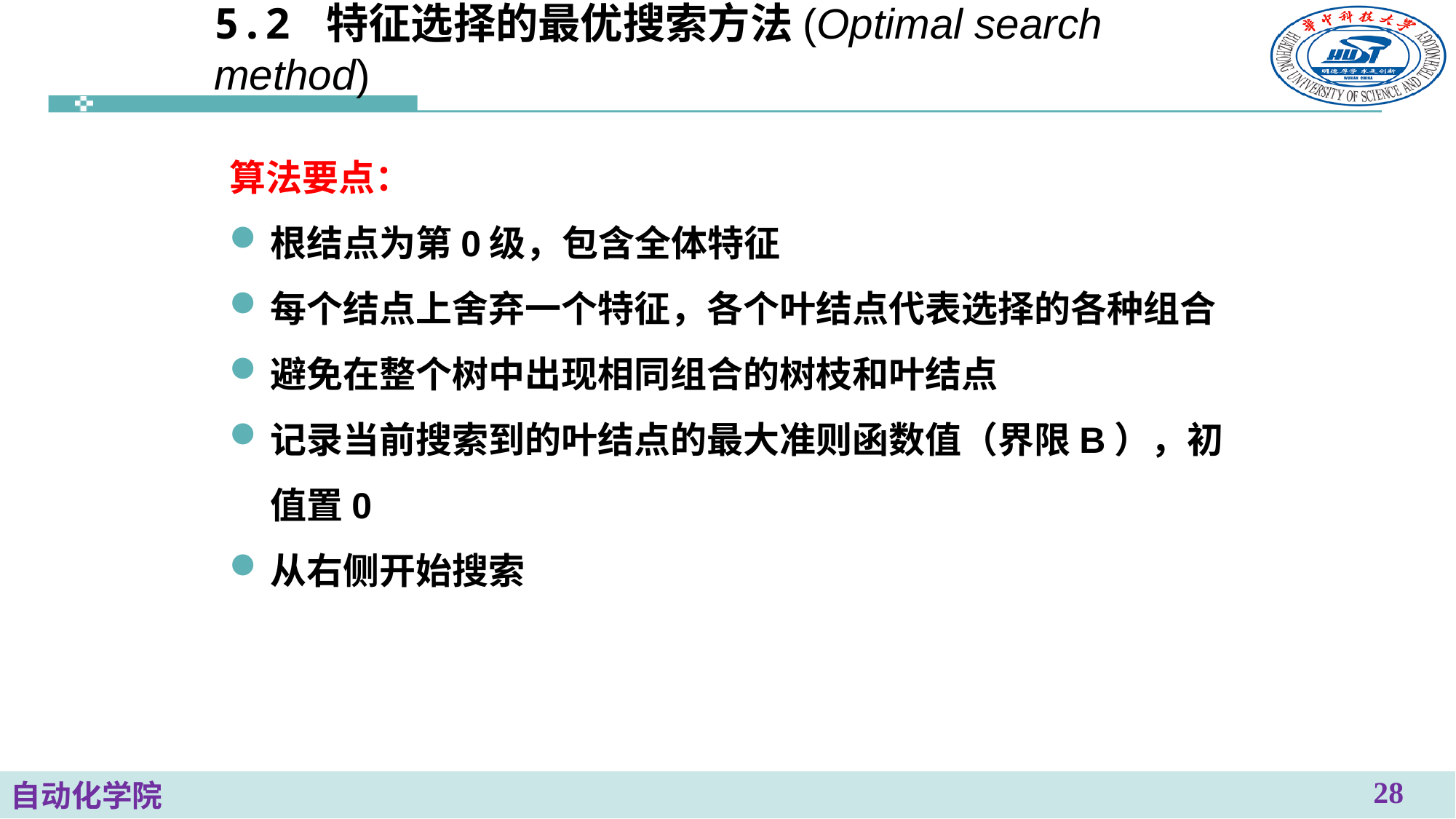

# 5.2 特征选择的最优搜索方法(Optimal search method)
算法要点：
根结点为第0级，包含全体特征
每个结点上舍弃一个特征，各个叶结点代表选择的各种组合
避免在整个树中出现相同组合的树枝和叶结点
记录当前搜索到的叶结点的最大准则函数值（界限B），初值置0
从右侧开始搜索
28